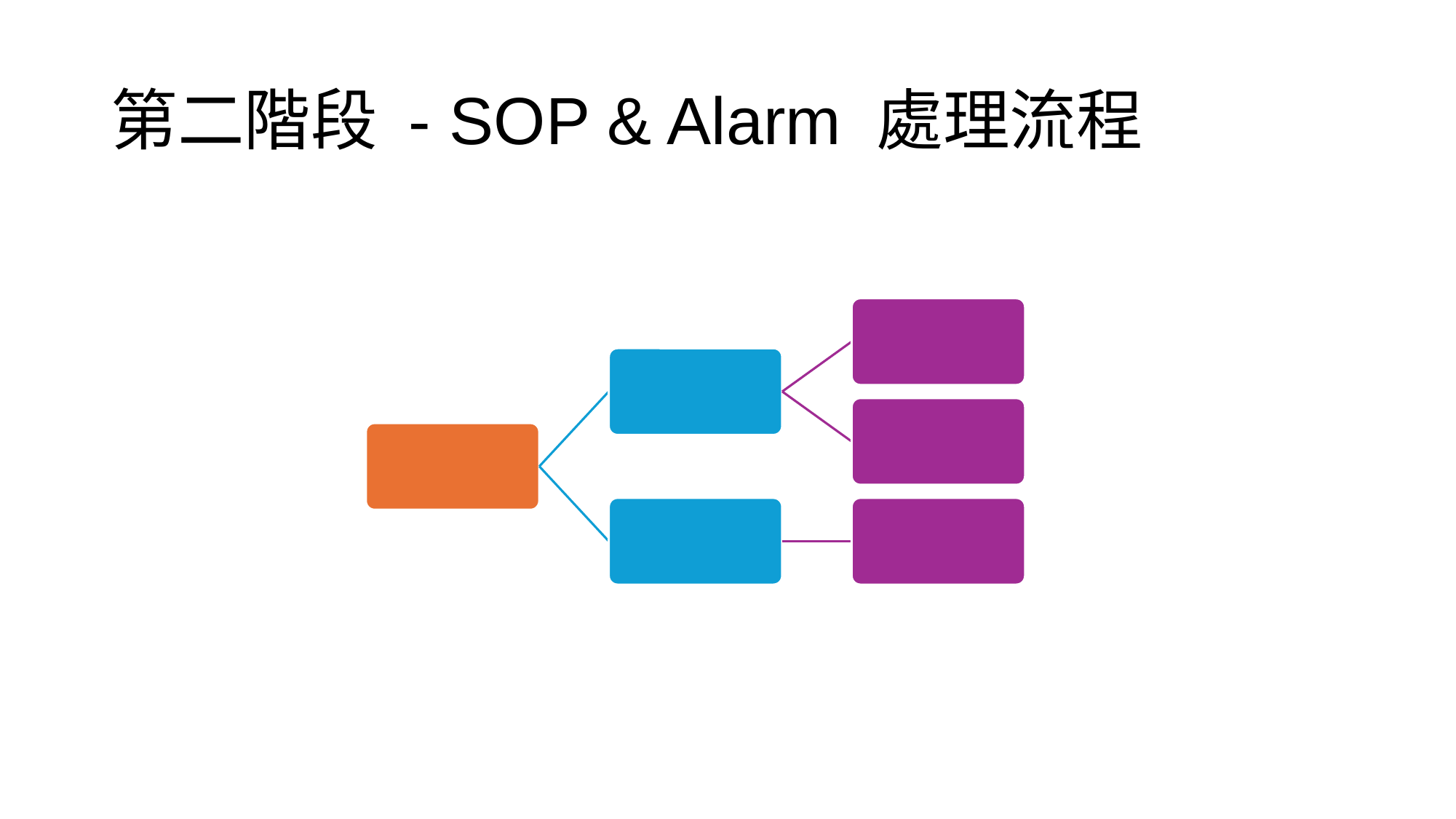

# 第二階段 - SOP & Alarm 處理流程